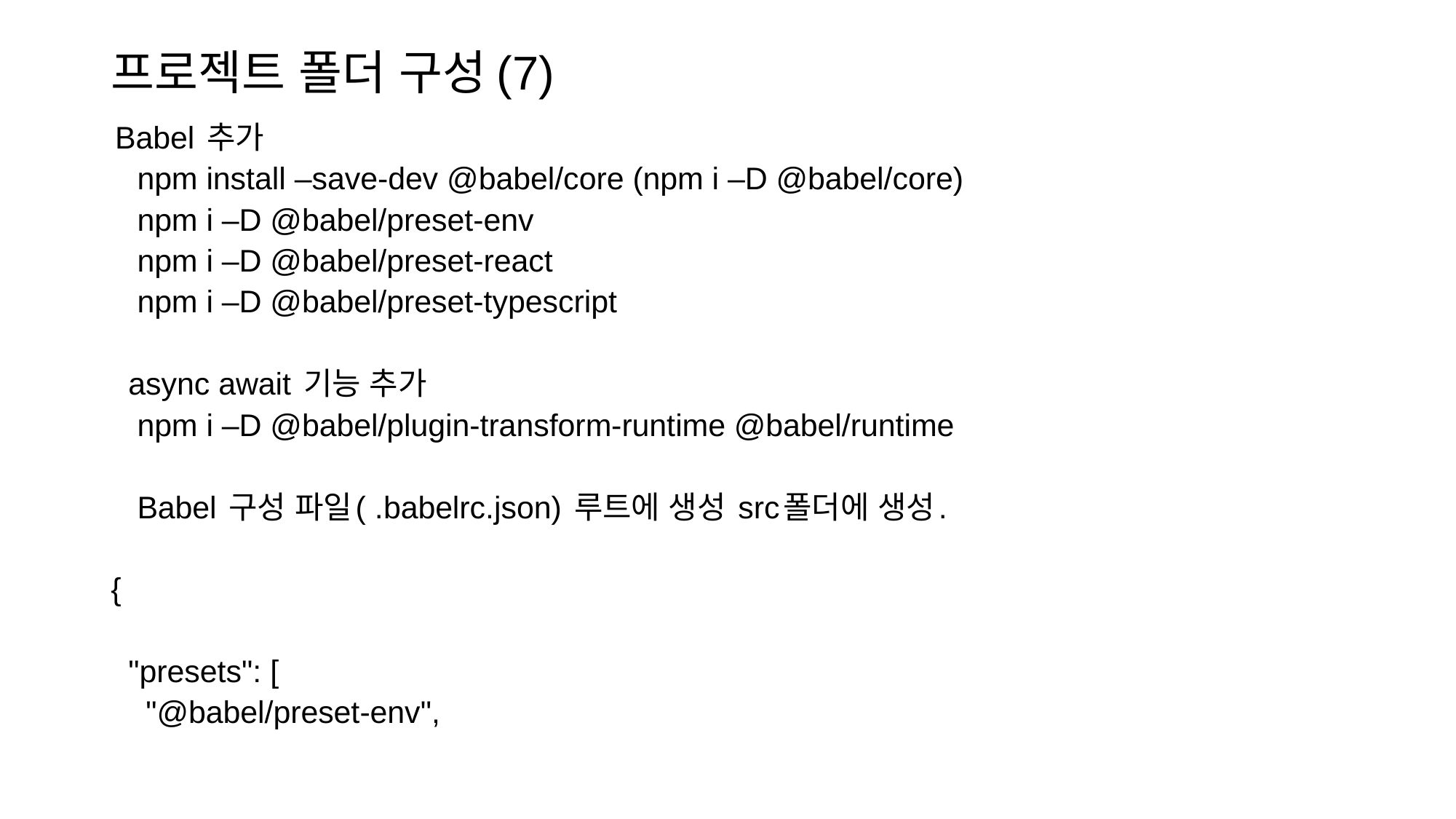

# 프로젝트 폴더 구성(7)
 Babel 추가
   npm install –save-dev @babel/core (npm i –D @babel/core)
   npm i –D @babel/preset-env
   npm i –D @babel/preset-react
   npm i –D @babel/preset-typescript

  async await 기능 추가
   npm i –D @babel/plugin-transform-runtime @babel/runtime

   Babel 구성 파일( .babelrc.json) 루트에 생성 src폴더에 생성.

{

  "presets": [
    "@babel/preset-env",